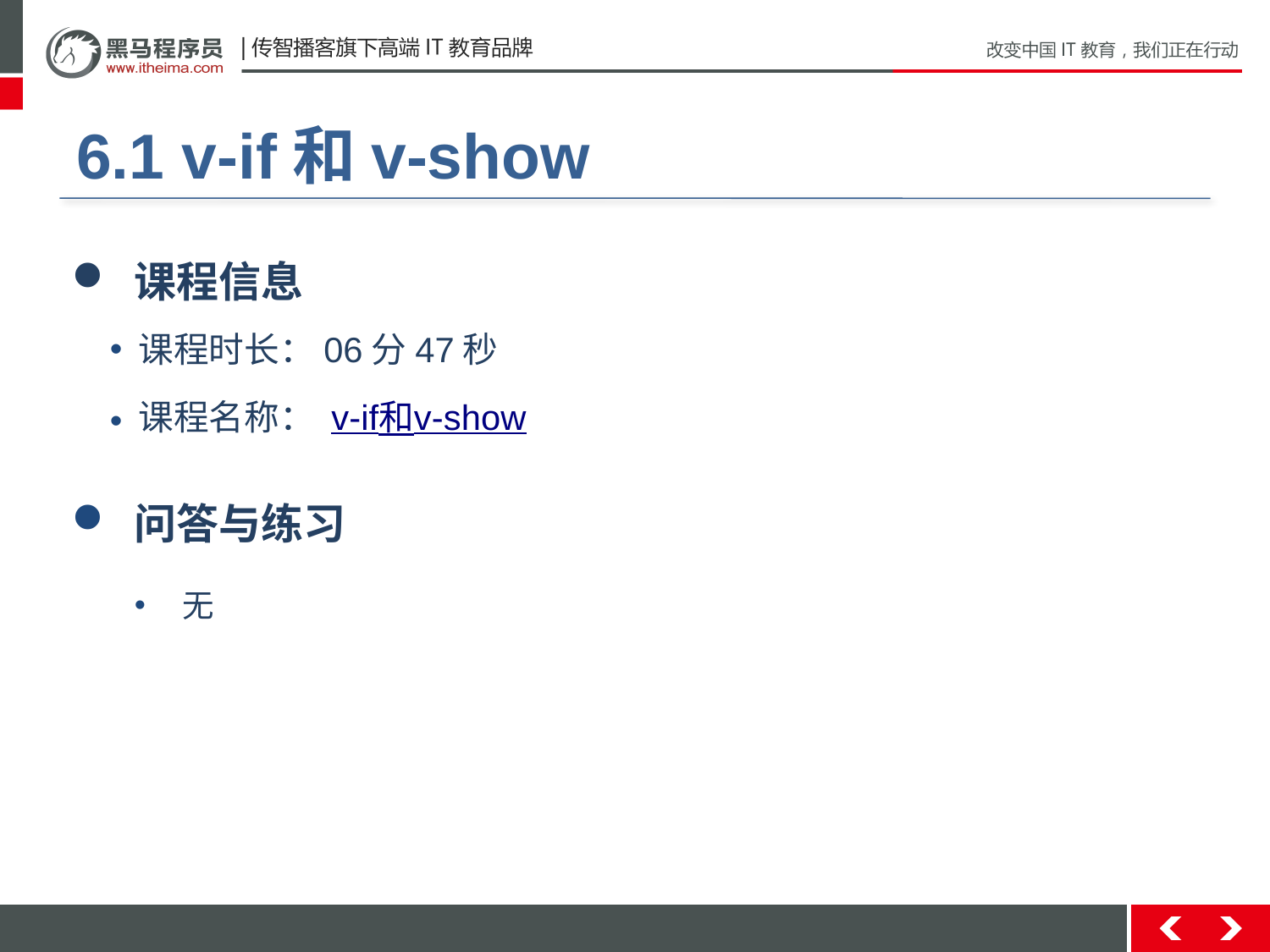

#
6.1 v-if和v-show
 课程信息
 课程时长：06分47秒
 课程名称： v-if和v-show
 问答与练习
无